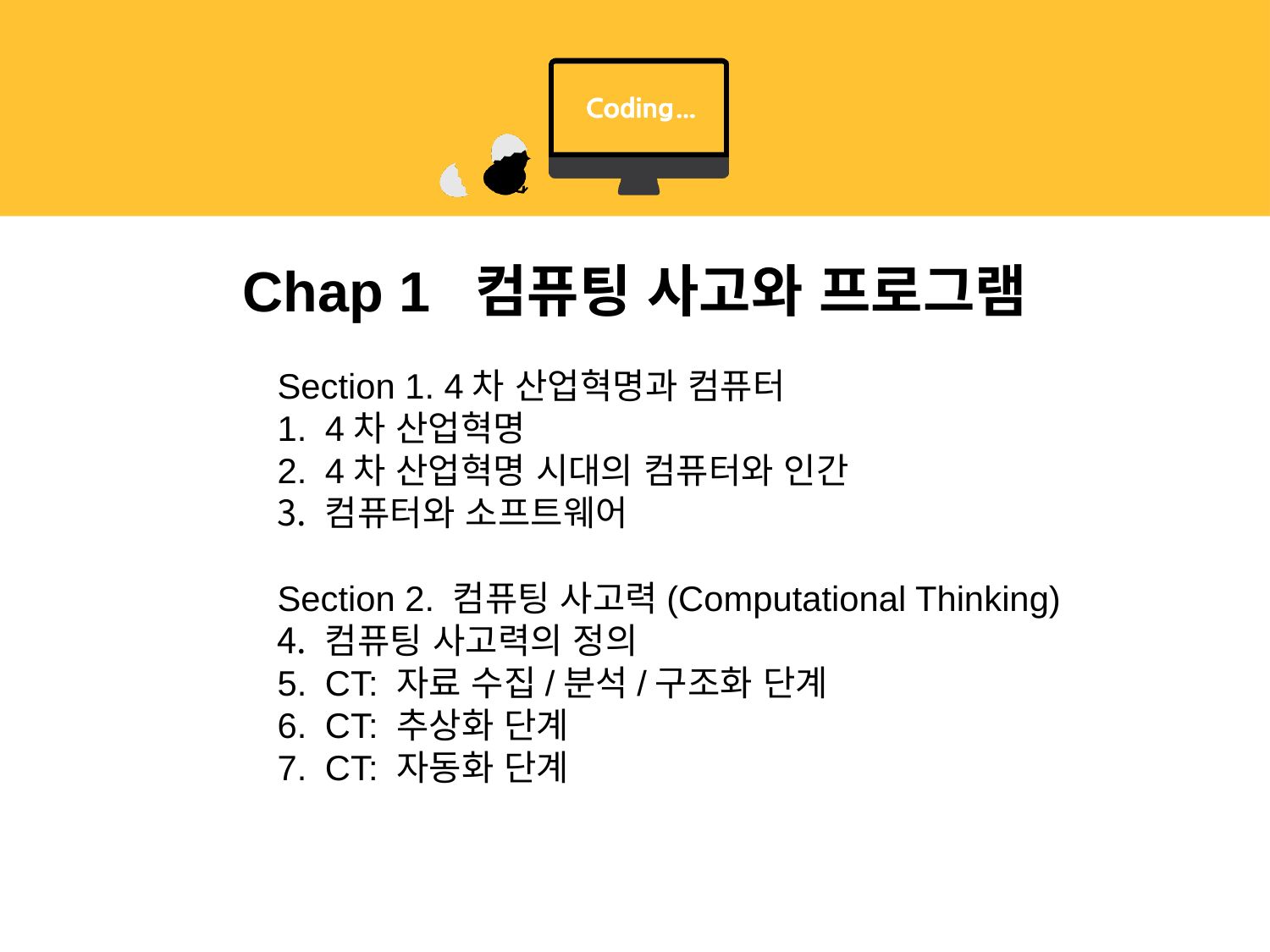

# Chap 1  컴퓨팅 사고와 프로그램
Section 1. 4차 산업혁명과 컴퓨터
4차 산업혁명
4차 산업혁명 시대의 컴퓨터와 인간
컴퓨터와 소프트웨어

Section 2. 컴퓨팅 사고력(Computational Thinking)
컴퓨팅 사고력의 정의
CT: 자료 수집/분석/구조화 단계
CT: 추상화 단계
CT: 자동화 단계